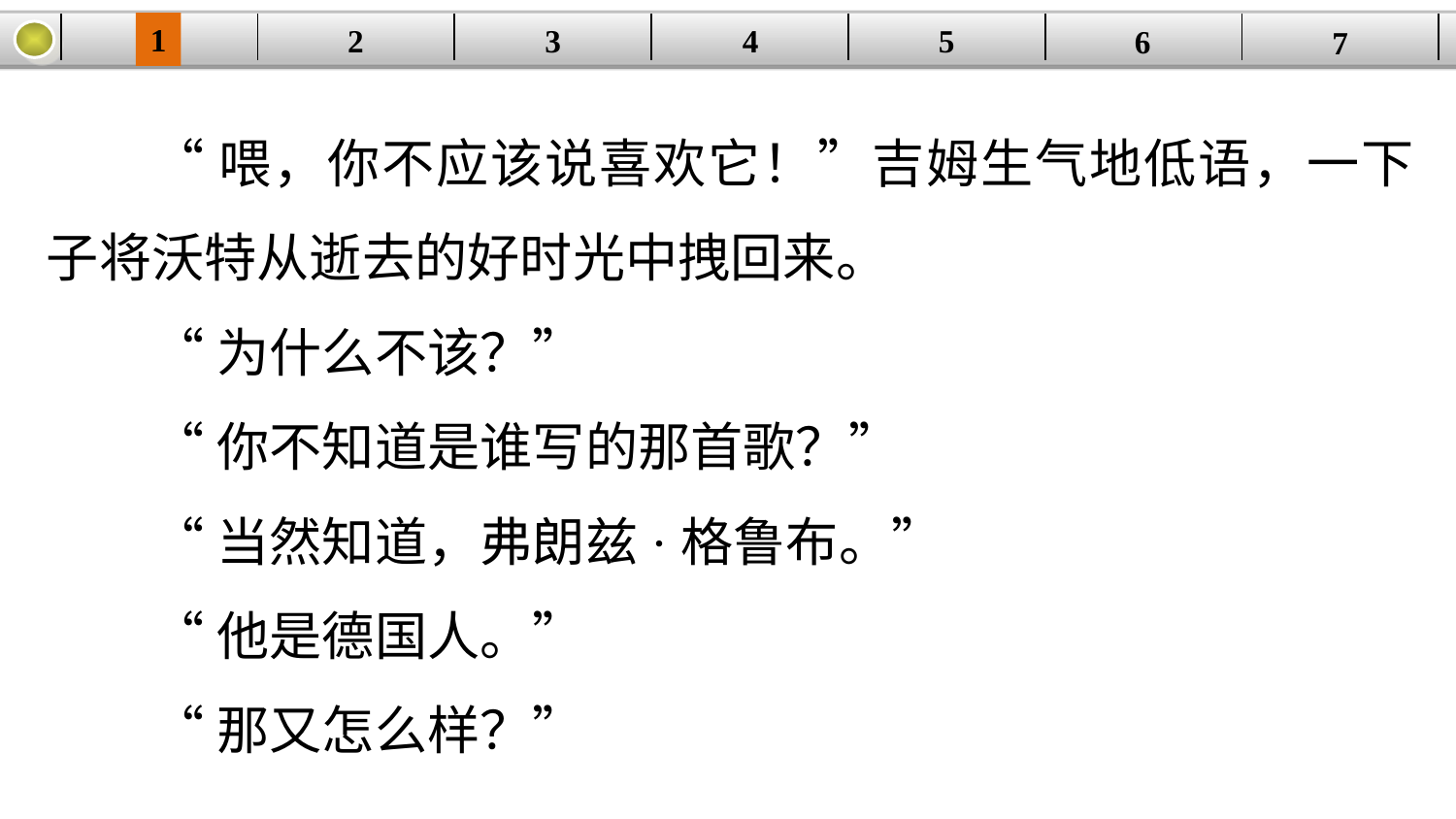

1
5
3
2
|  |  |  |  |  |  |  |
| --- | --- | --- | --- | --- | --- | --- |
4
6
7

“喂，你不应该说喜欢它！”吉姆生气地低语，一下子将沃特从逝去的好时光中拽回来。
“为什么不该？”
“你不知道是谁写的那首歌？”
“当然知道，弗朗兹·格鲁布。”
“他是德国人。”
“那又怎么样？”